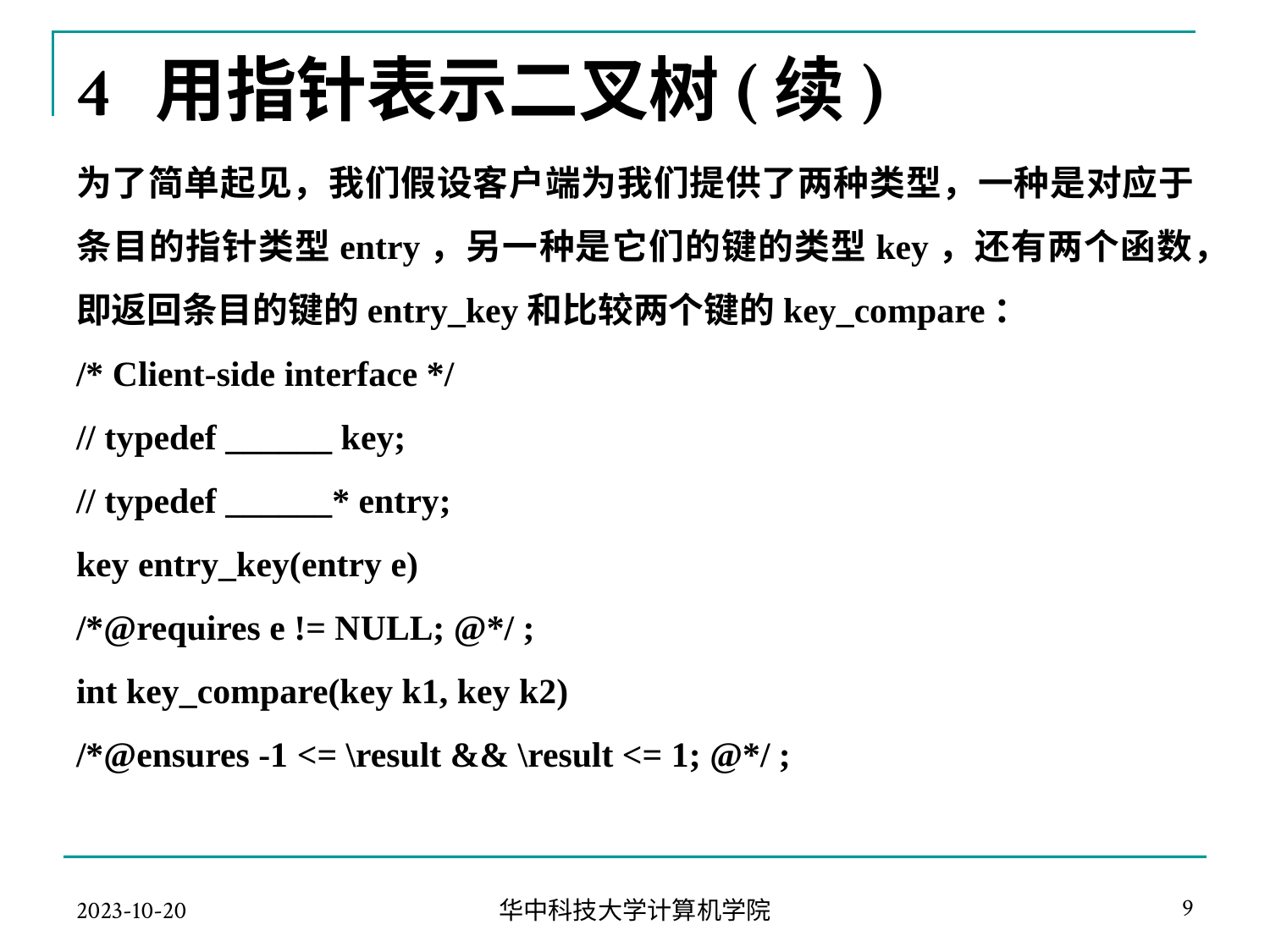

# 4  用指针表示二叉树(续)
为了简单起见，我们假设客户端为我们提供了两种类型，一种是对应于条目的指针类型entry，另一种是它们的键的类型key，还有两个函数，即返回条目的键的entry_key和比较两个键的key_compare：
/* Client-side interface */
// typedef ______ key;
// typedef ______* entry;
key entry_key(entry e)
/*@requires e != NULL; @*/ ;
int key_compare(key k1, key k2)
/*@ensures -1 <= \result && \result <= 1; @*/ ;
2023-10-20
9
华中科技大学计算机学院